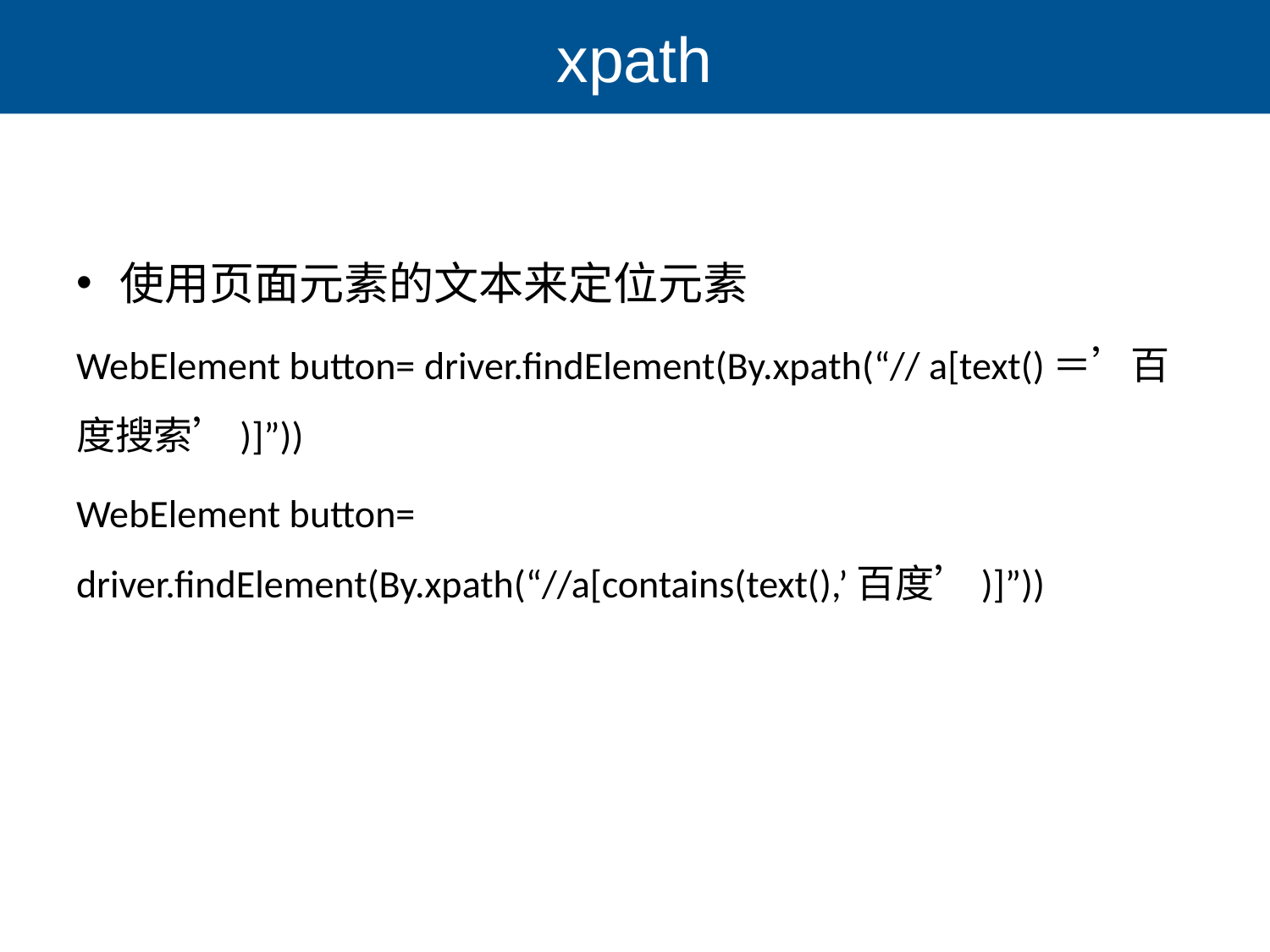

# xpath
使用页面元素的文本来定位元素
WebElement button= driver.findElement(By.xpath(“// a[text()＝’百度搜索’)]”))
WebElement button= driver.findElement(By.xpath(“//a[contains(text(),’百度’)]”))